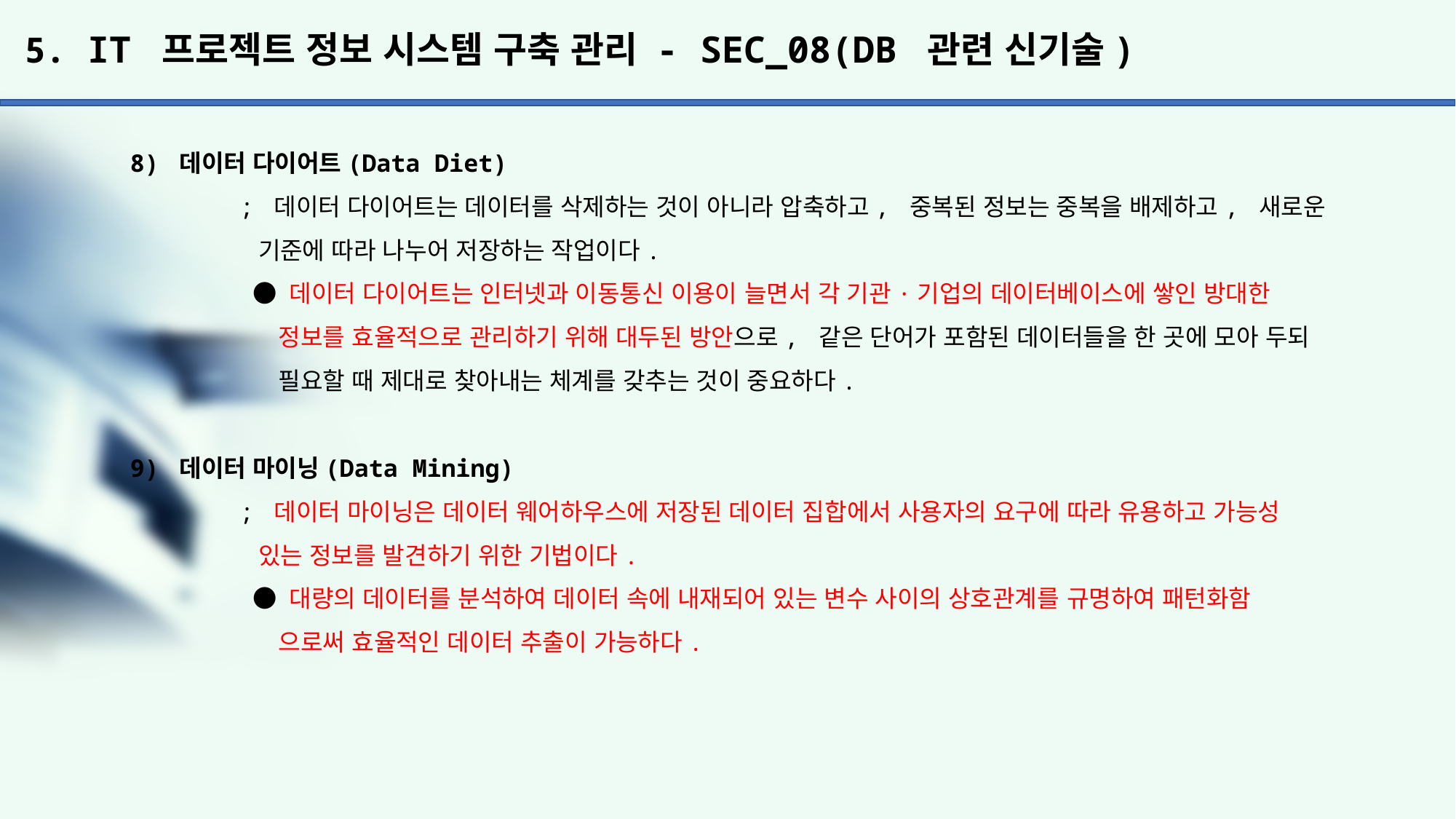

# 5. IT 프로젝트 정보 시스템 구축 관리 - SEC_08(DB 관련 신기술)
8) 데이터 다이어트(Data Diet)
	; 데이터 다이어트는 데이터를 삭제하는 것이 아니라 압축하고, 중복된 정보는 중복을 배제하고, 새로운
	  기준에 따라 나누어 저장하는 작업이다.
	  ● 데이터 다이어트는 인터넷과 이동통신 이용이 늘면서 각 기관·기업의 데이터베이스에 쌓인 방대한
	     정보를 효율적으로 관리하기 위해 대두된 방안으로, 같은 단어가 포함된 데이터들을 한 곳에 모아 두되
	     필요할 때 제대로 찾아내는 체계를 갖추는 것이 중요하다.

9) 데이터 마이닝(Data Mining)
	; 데이터 마이닝은 데이터 웨어하우스에 저장된 데이터 집합에서 사용자의 요구에 따라 유용하고 가능성
	  있는 정보를 발견하기 위한 기법이다.
	  ● 대량의 데이터를 분석하여 데이터 속에 내재되어 있는 변수 사이의 상호관계를 규명하여 패턴화함
	     으로써 효율적인 데이터 추출이 가능하다.